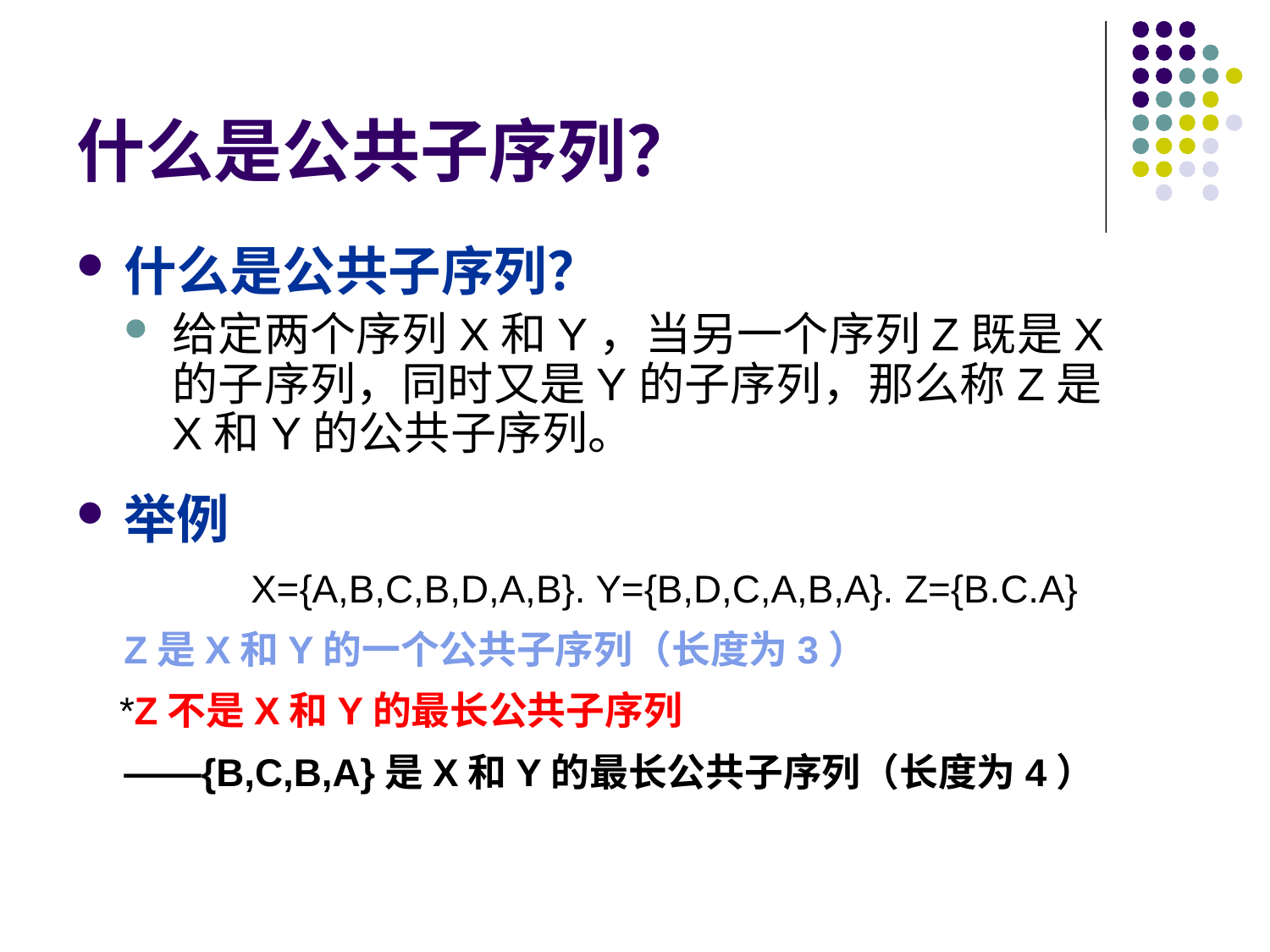

# 什么是公共子序列？
什么是公共子序列？
给定两个序列X和Y，当另一个序列Z既是X的子序列，同时又是Y的子序列，那么称Z是X和Y的公共子序列。

举例
		X={A,B,C,B,D,A,B}. Y={B,D,C,A,B,A}. Z={B.C.A}
	Z是X和Y的一个公共子序列（长度为3）
    *Z不是X和Y的最长公共子序列
	——{B,C,B,A}是X和Y的最长公共子序列（长度为4）